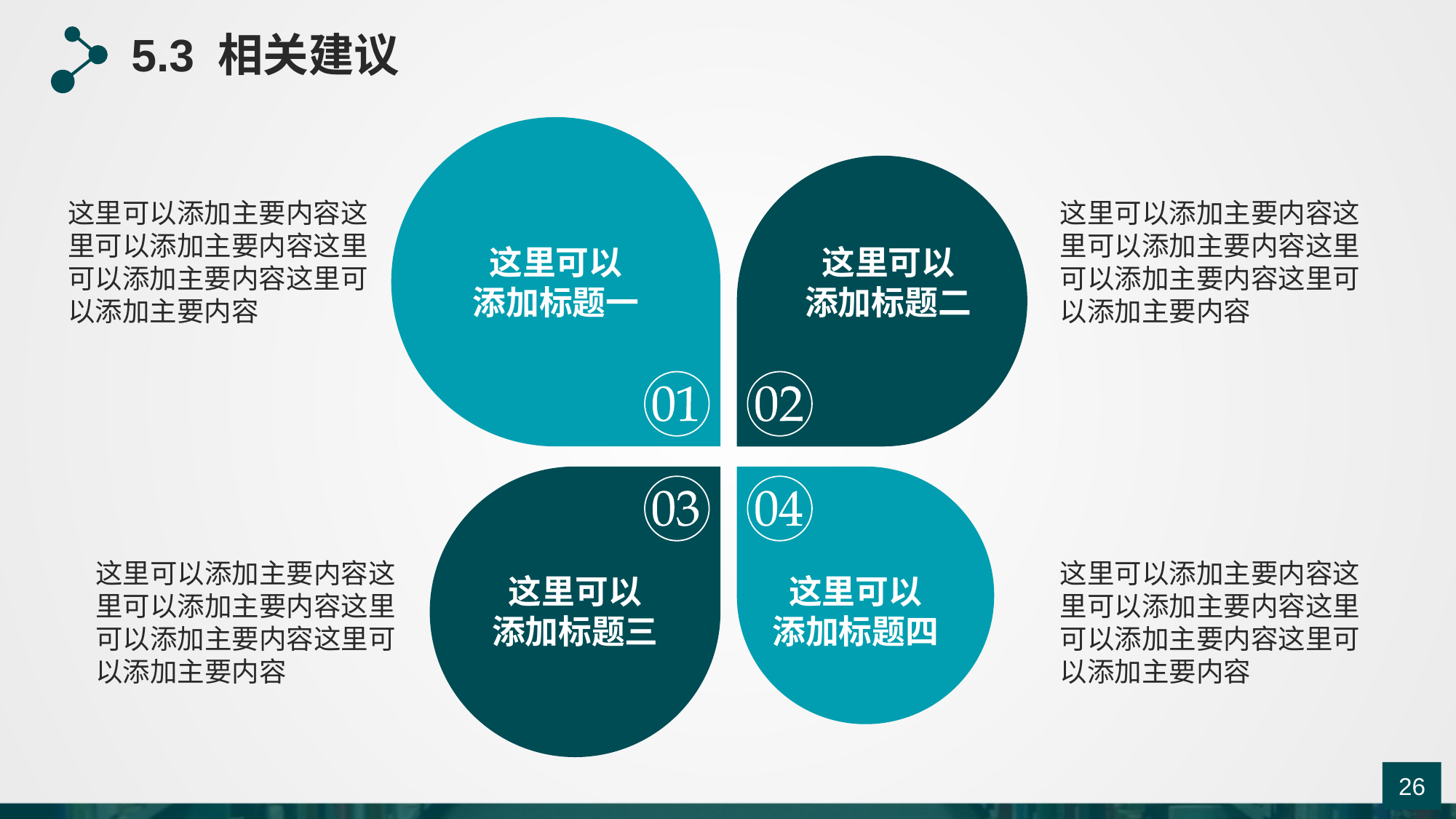

5.3 相关建议

这里可以添加主要内容这里可以添加主要内容这里可以添加主要内容这里可以添加主要内容
这里可以添加主要内容这里可以添加主要内容这里可以添加主要内容这里可以添加主要内容
这里可以
添加标题一
这里可以
添加标题二

这里可以添加主要内容这里可以添加主要内容这里可以添加主要内容这里可以添加主要内容
这里可以添加主要内容这里可以添加主要内容这里可以添加主要内容这里可以添加主要内容
这里可以
添加标题三
这里可以
添加标题四